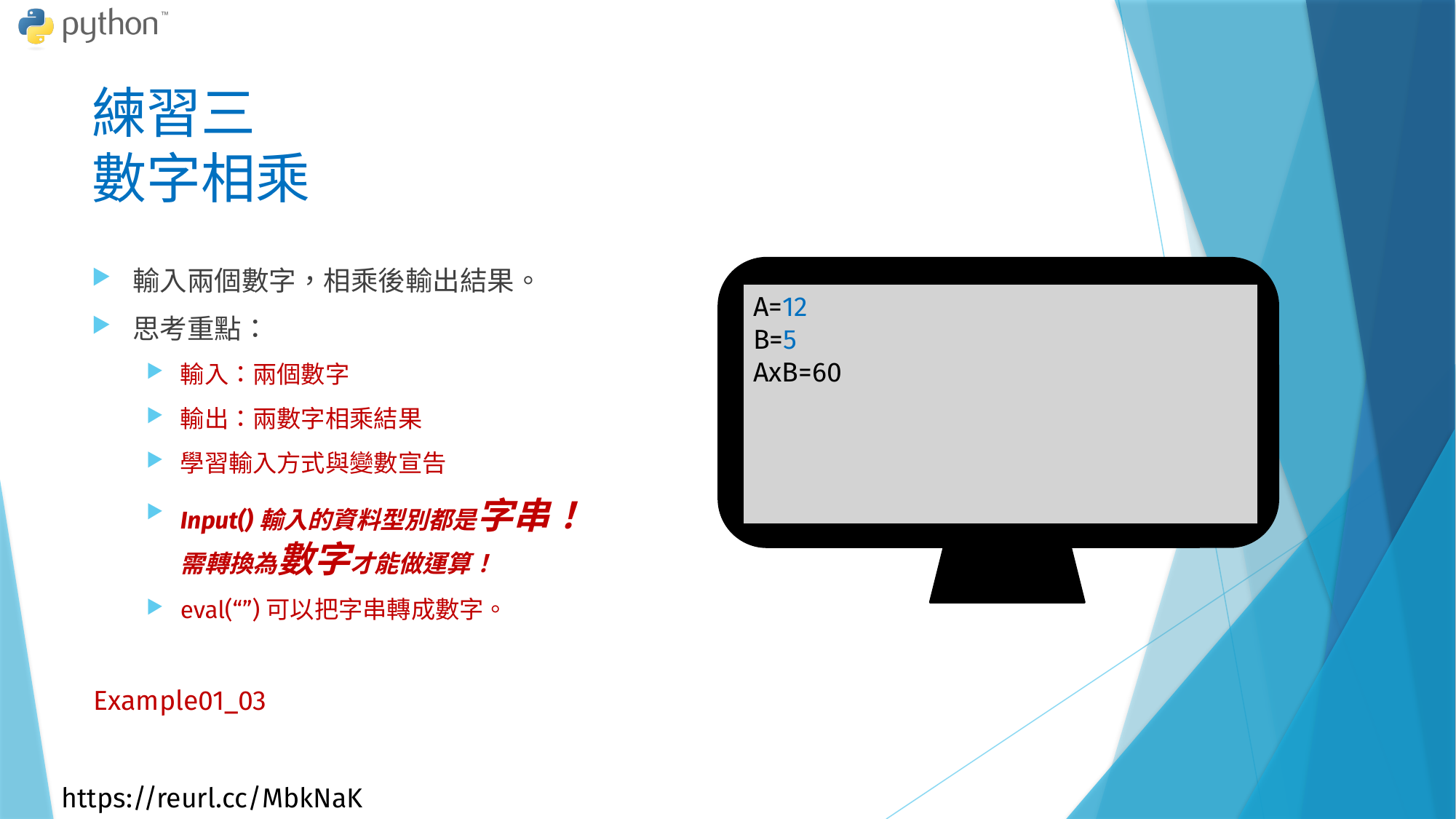

# 練習三 數字相乘
輸入兩個數字，相乘後輸出結果。
思考重點：
輸入：兩個數字
輸出：兩數字相乘結果
學習輸入方式與變數宣告
Input()輸入的資料型別都是字串！
需轉換為數字才能做運算！
eval(“”)可以把字串轉成數字。

A=12
B=5
AxB=60

Example01_03